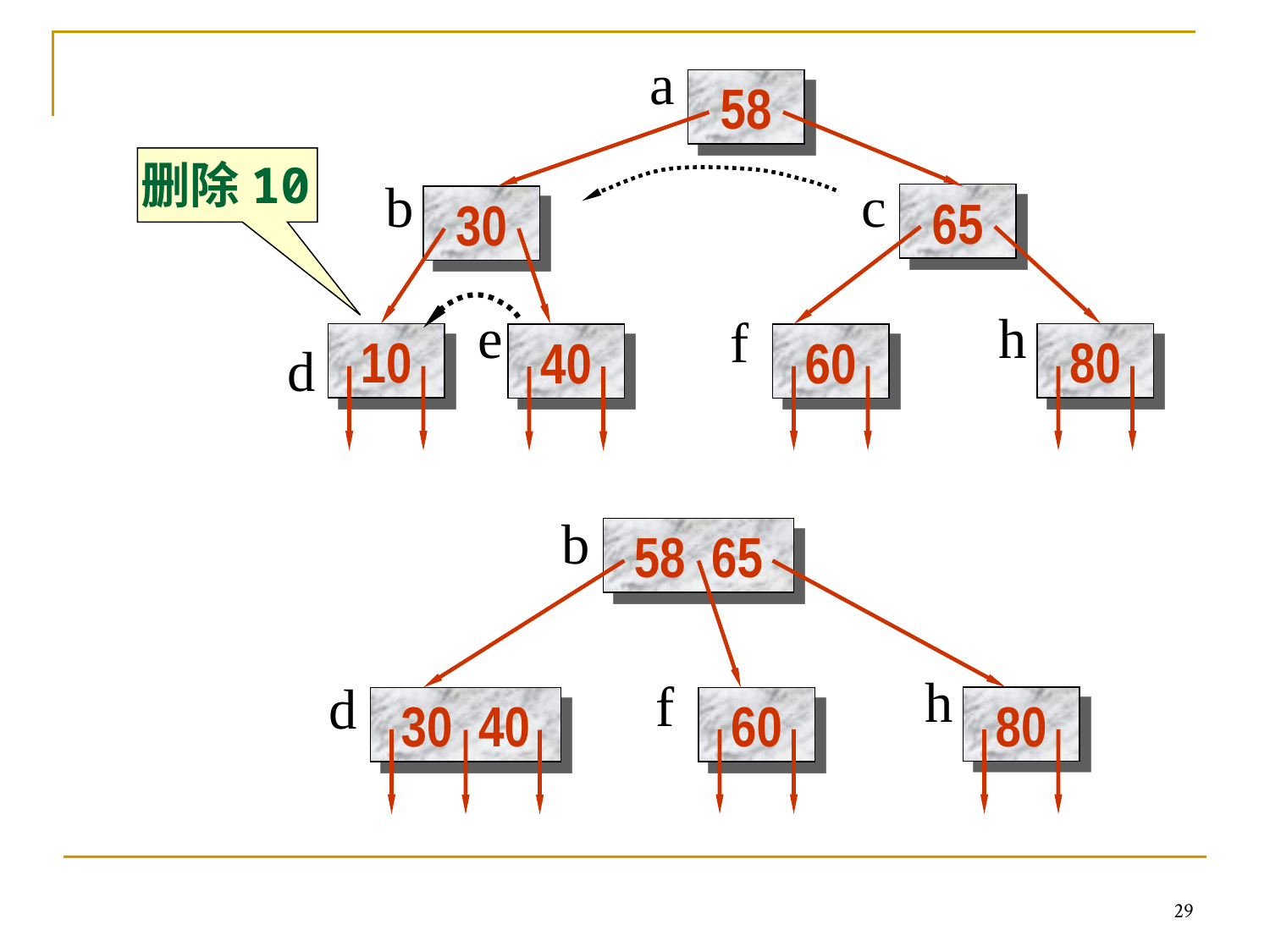

a
58

删除10
b
c

65
30

e
h
f
10
80
40
60
d

b
58  65

h
f
d
80
30  40
60

29